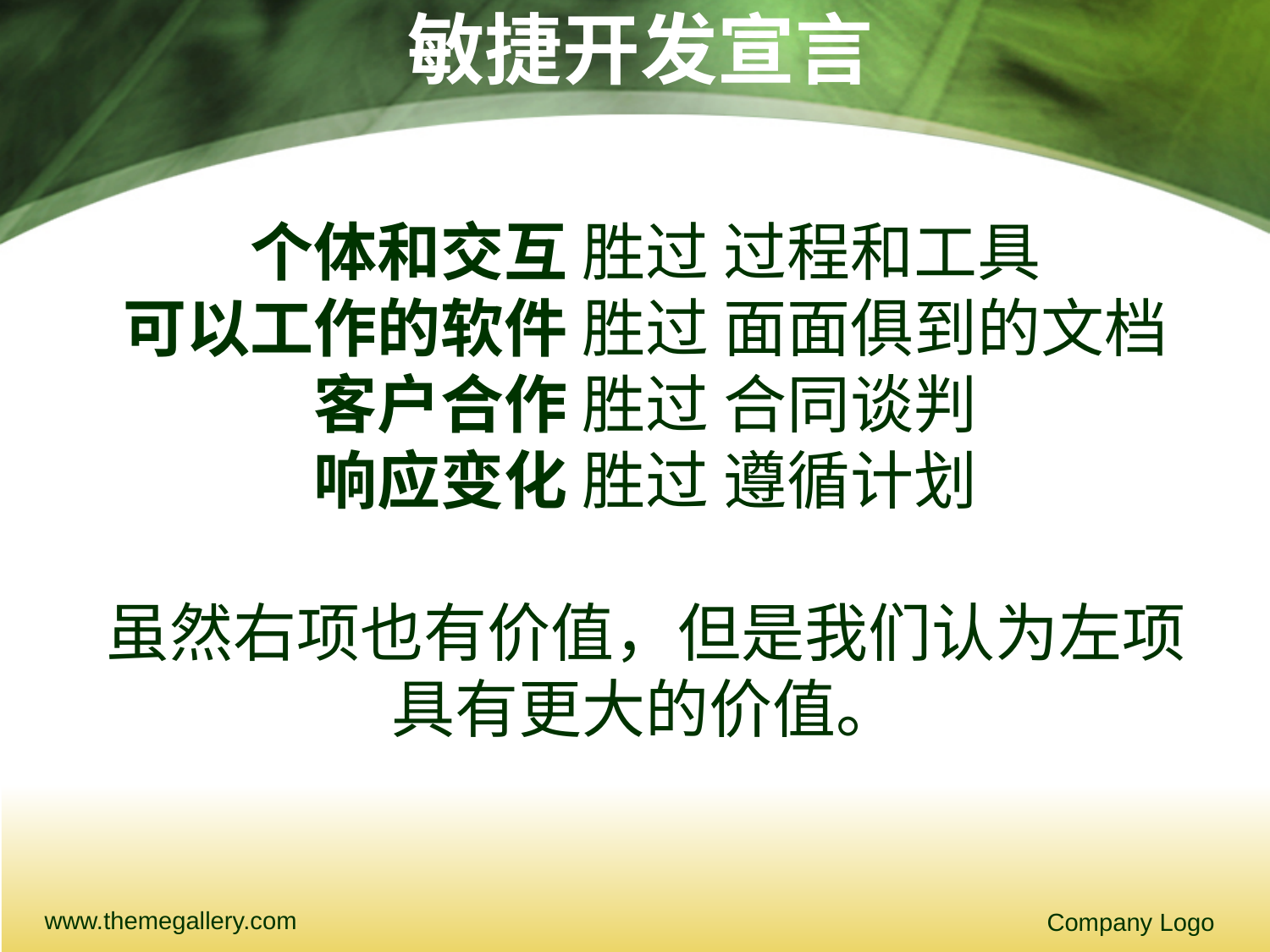

# 敏捷开发宣言
个体和交互 胜过 过程和工具
可以工作的软件 胜过 面面俱到的文档
客户合作 胜过 合同谈判
响应变化 胜过 遵循计划

虽然右项也有价值，但是我们认为左项具有更大的价值。
www.themegallery.com
Company Logo